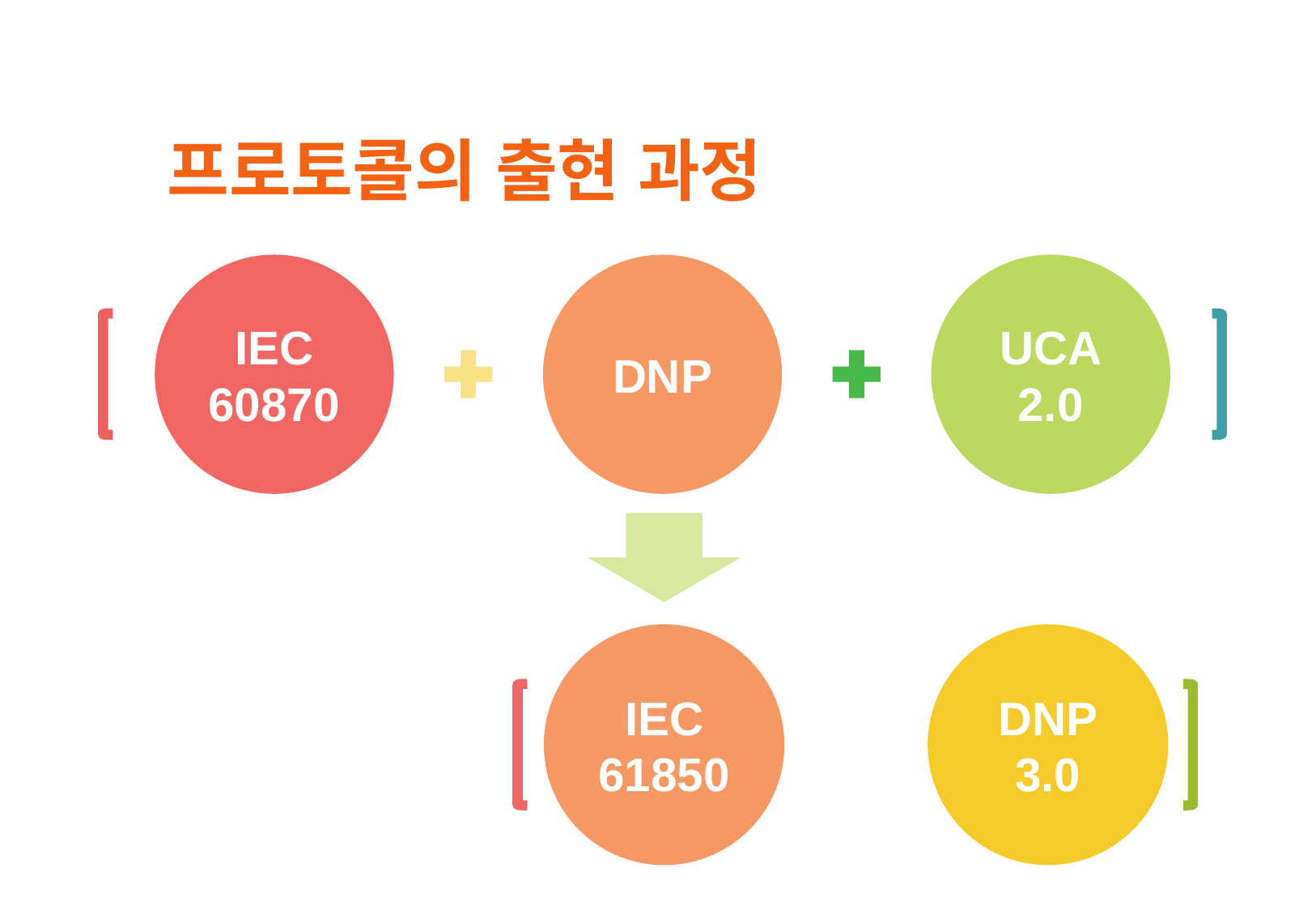

프로토콜의 출현 과정
IEC 60870
DNP
UCA
2.0

IEC
61850
DNP
3.0